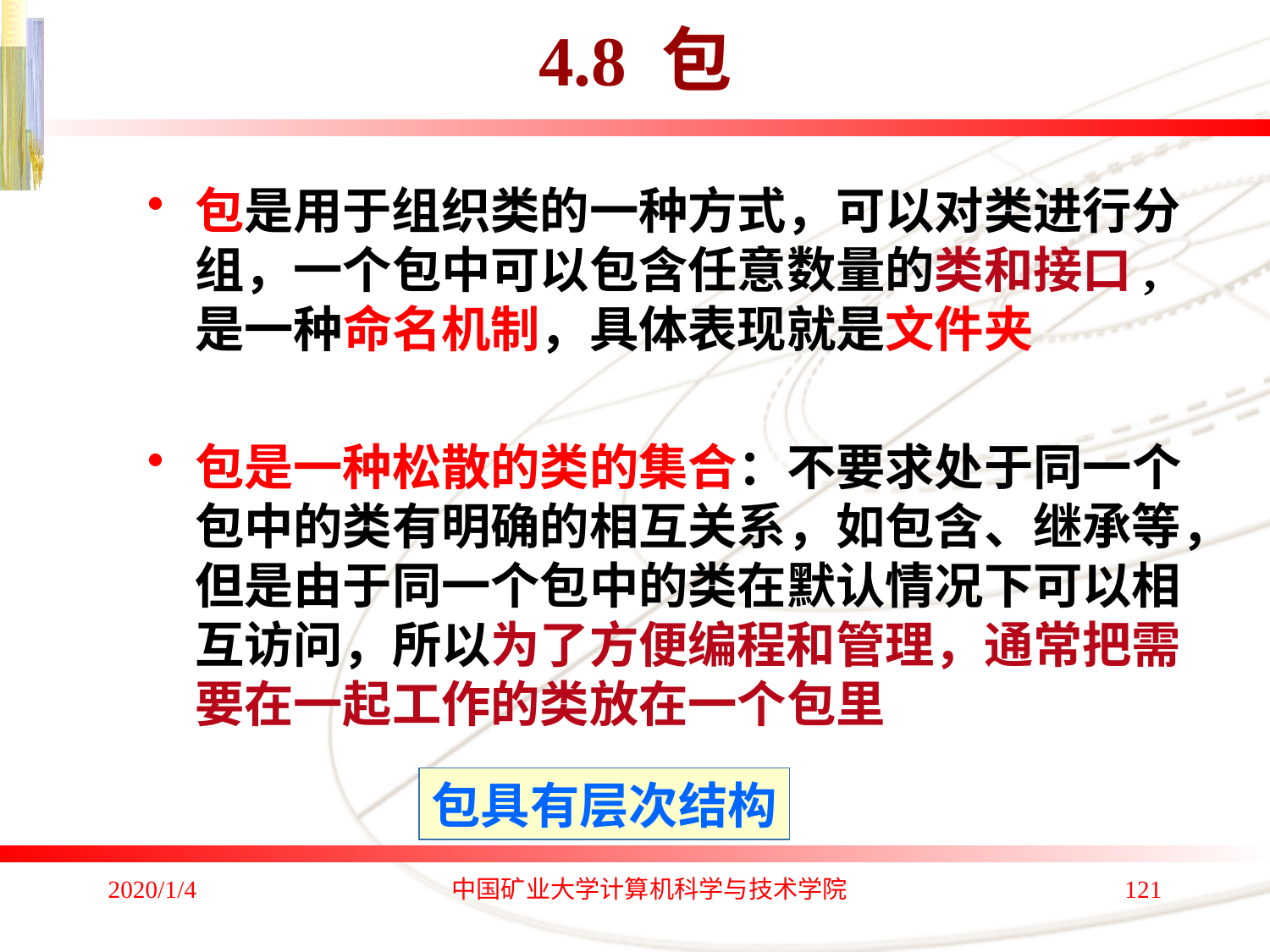

# 4.8 包
包是用于组织类的一种方式，可以对类进行分组，一个包中可以包含任意数量的类和接口, 是一种命名机制，具体表现就是文件夹

包是一种松散的类的集合：不要求处于同一个包中的类有明确的相互关系，如包含、继承等，但是由于同一个包中的类在默认情况下可以相互访问，所以为了方便编程和管理，通常把需要在一起工作的类放在一个包里
包具有层次结构
2020/1/4
中国矿业大学计算机科学与技术学院
121